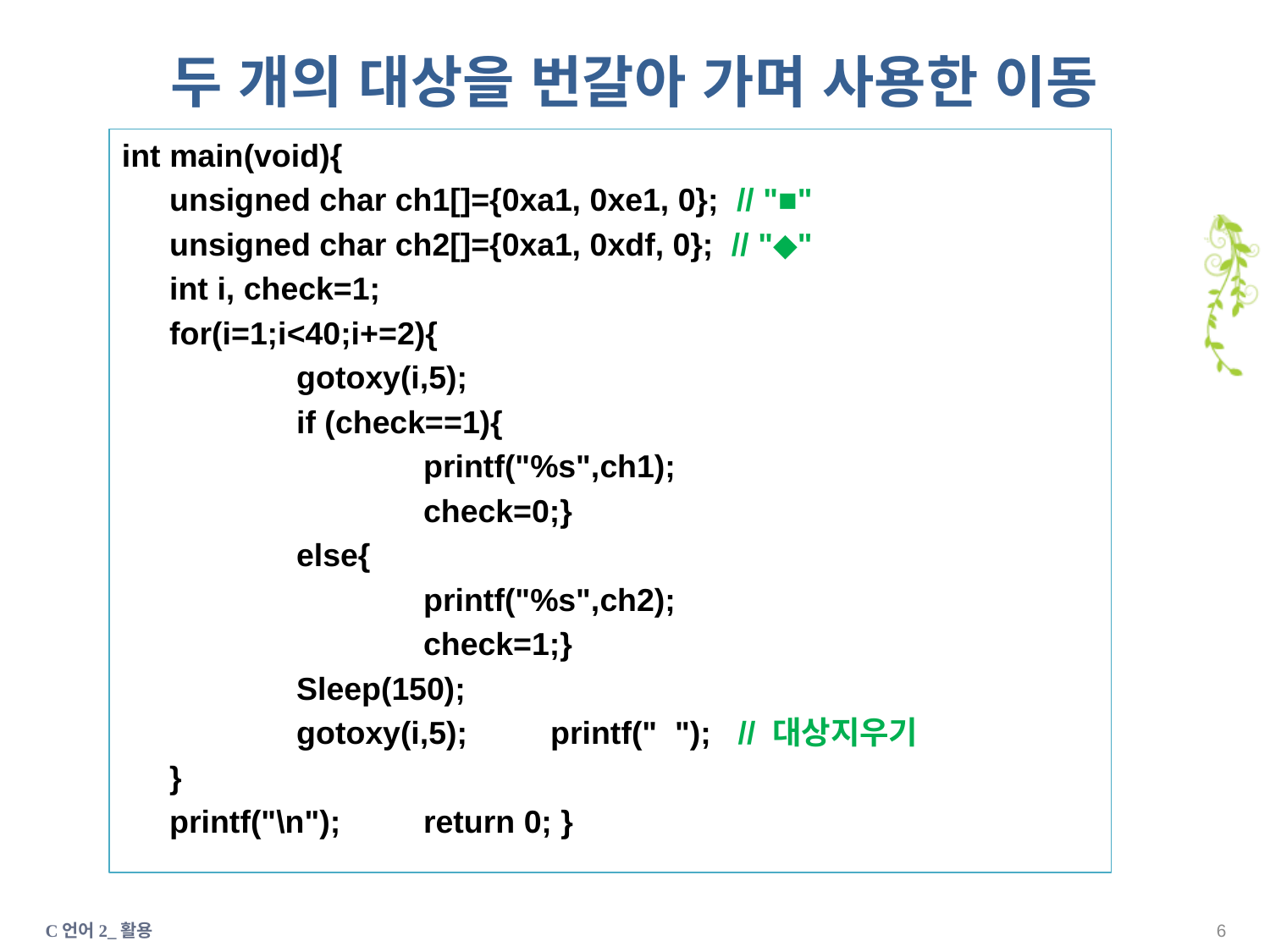

# 두 개의 대상을 번갈아 가며 사용한 이동
int main(void){
	unsigned char ch1[]={0xa1, 0xe1, 0};  // "■"
	unsigned char ch2[]={0xa1, 0xdf, 0};  // "◆"
	int i, check=1;
	for(i=1;i<40;i+=2){
		gotoxy(i,5);
		if (check==1){
			printf("%s",ch1);
			check=0;}
		else{
			printf("%s",ch2);
			check=1;}
		Sleep(150);
		gotoxy(i,5);     	printf("  ");   // 대상지우기
	}
	printf("\n");	return 0; }
C언어2_활용
6